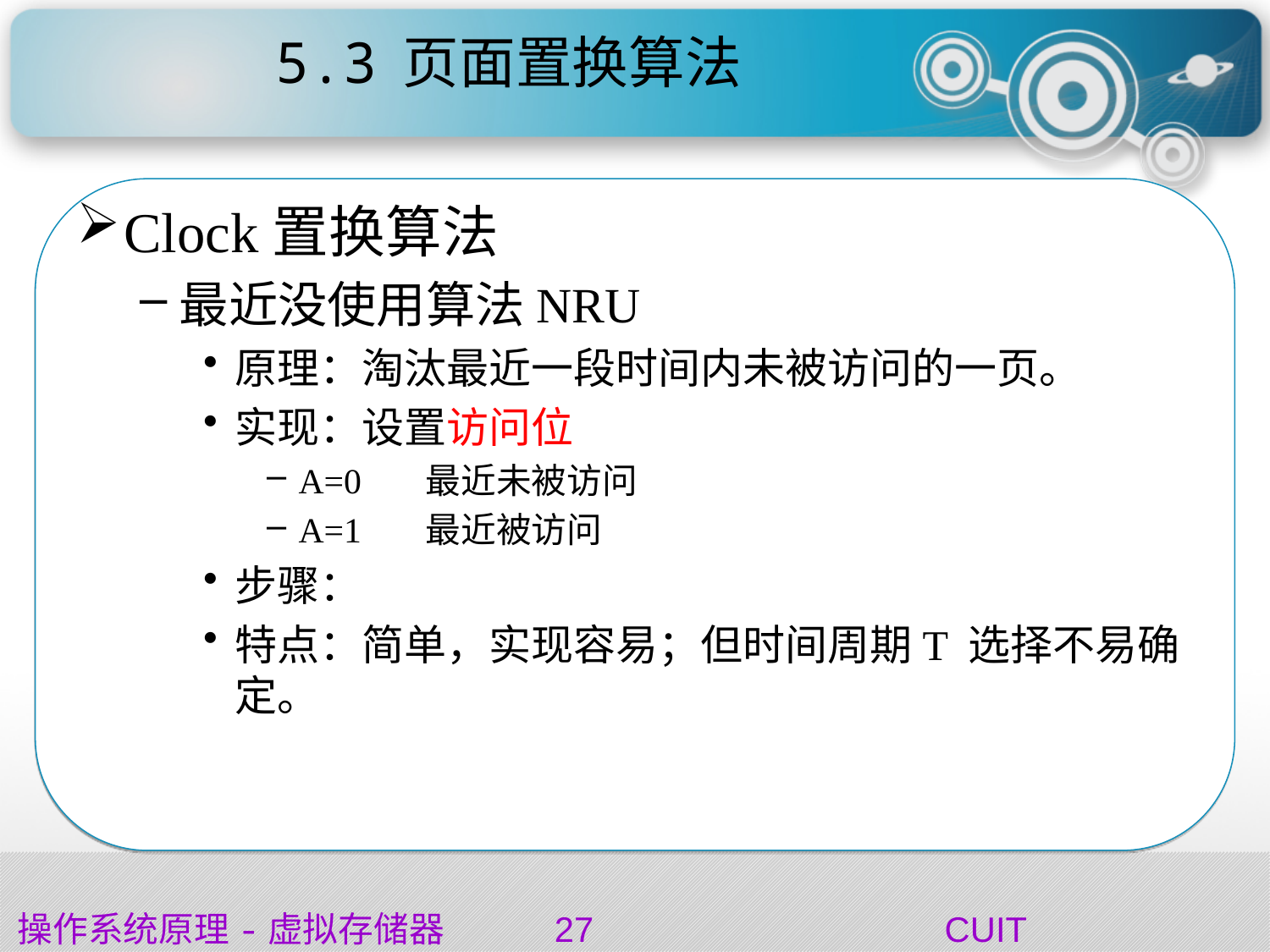

# 5.3	页面置换算法
Clock置换算法
最近没使用算法NRU
原理：淘汰最近一段时间内未被访问的一页。
实现：设置访问位
A=0	最近未被访问
A=1	最近被访问
步骤：
特点：简单，实现容易；但时间周期T 选择不易确定。